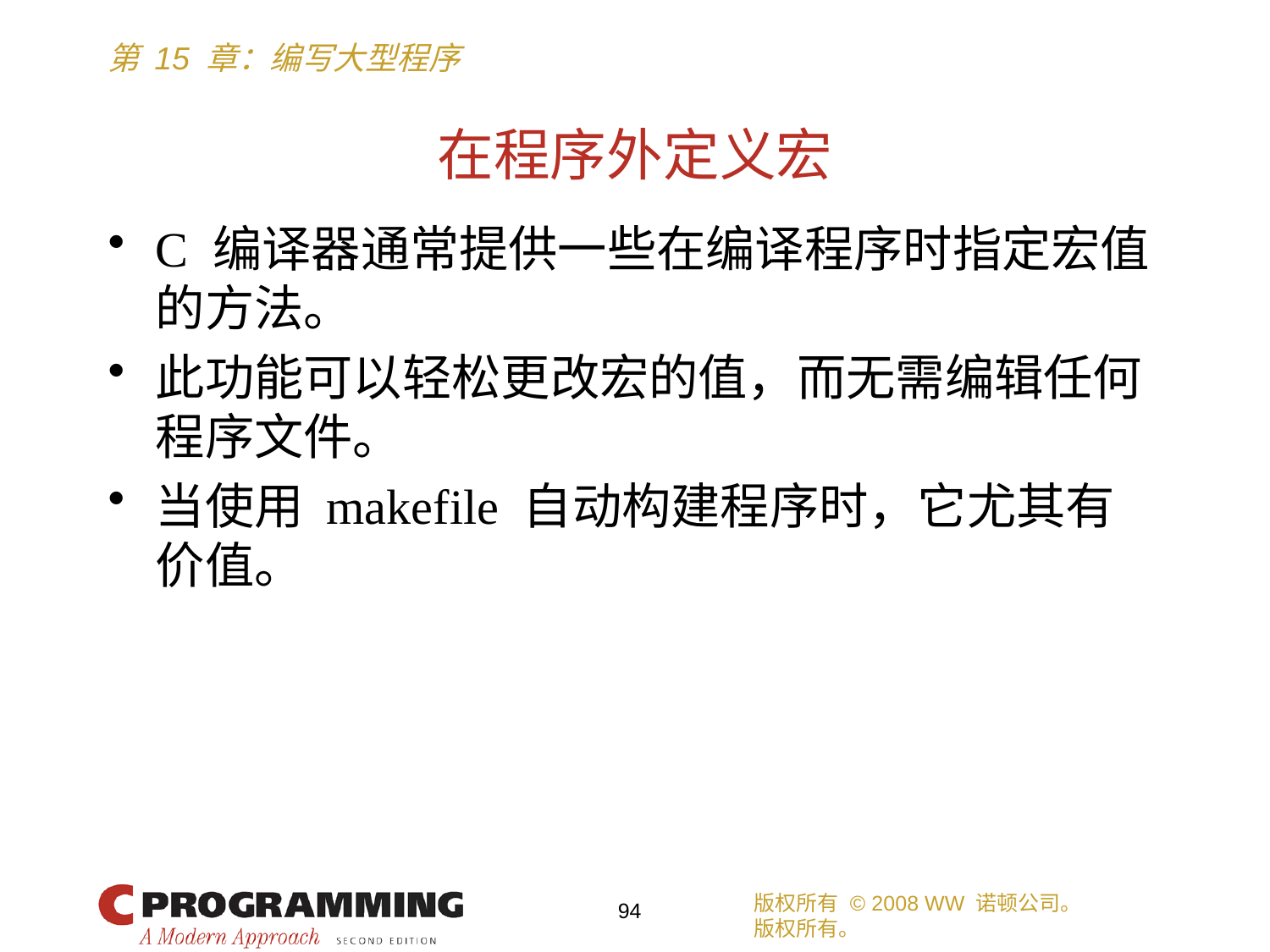

# 在程序外定义宏
C 编译器通常提供一些在编译程序时指定宏值的方法。
此功能可以轻松更改宏的值，而无需编辑任何程序文件。
当使用 makefile 自动构建程序时，它尤其有价值。
版权所有 © 2008 WW 诺顿公司。
版权所有。
94